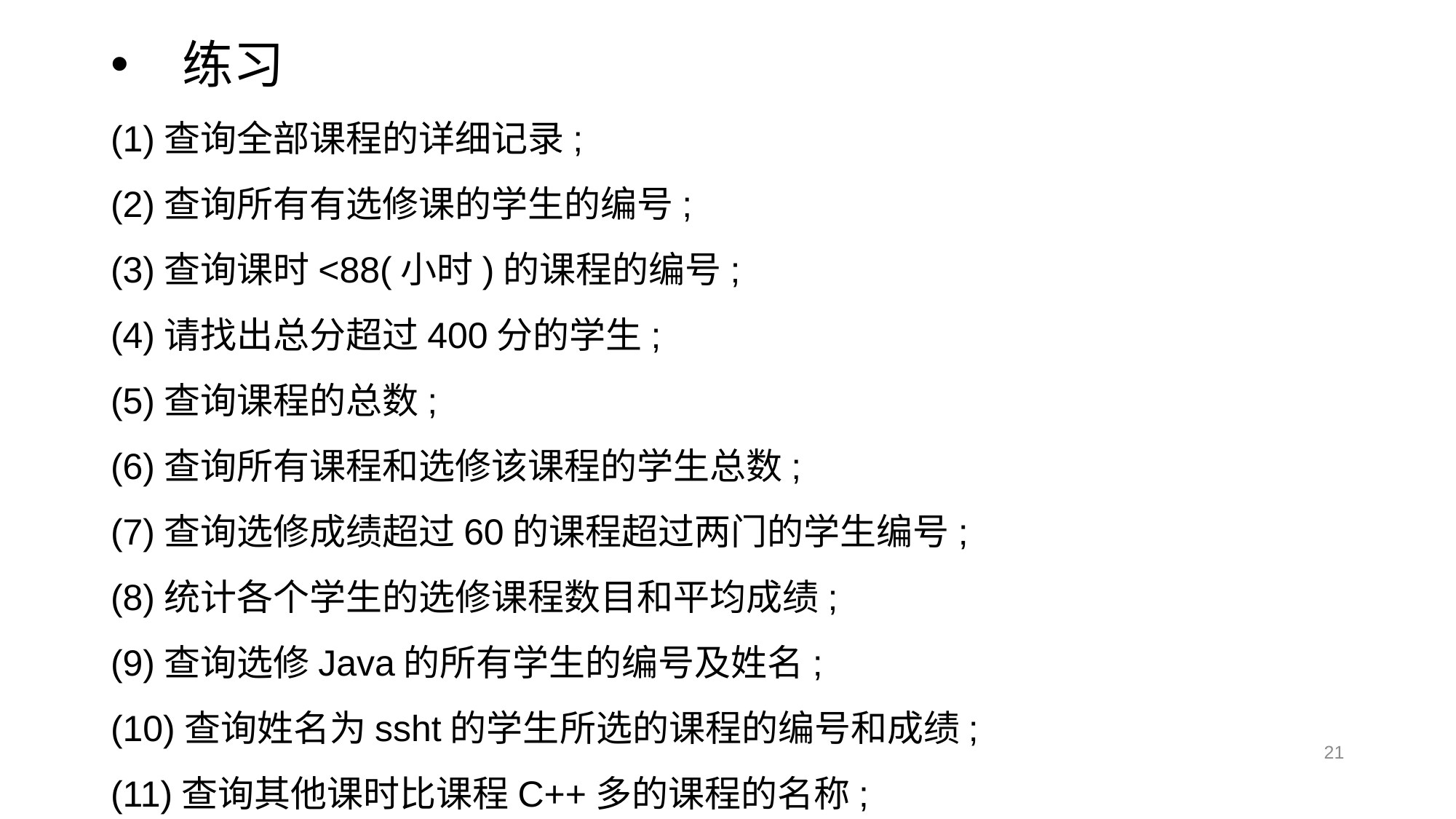

# 练习
(1)查询全部课程的详细记录;
(2)查询所有有选修课的学生的编号;
(3)查询课时<88(小时)的课程的编号;
(4)请找出总分超过400分的学生;
(5)查询课程的总数;
(6)查询所有课程和选修该课程的学生总数;
(7)查询选修成绩超过60的课程超过两门的学生编号;
(8)统计各个学生的选修课程数目和平均成绩;
(9)查询选修Java的所有学生的编号及姓名;
(10)查询姓名为ssht的学生所选的课程的编号和成绩;
(11)查询其他课时比课程C++多的课程的名称;

21